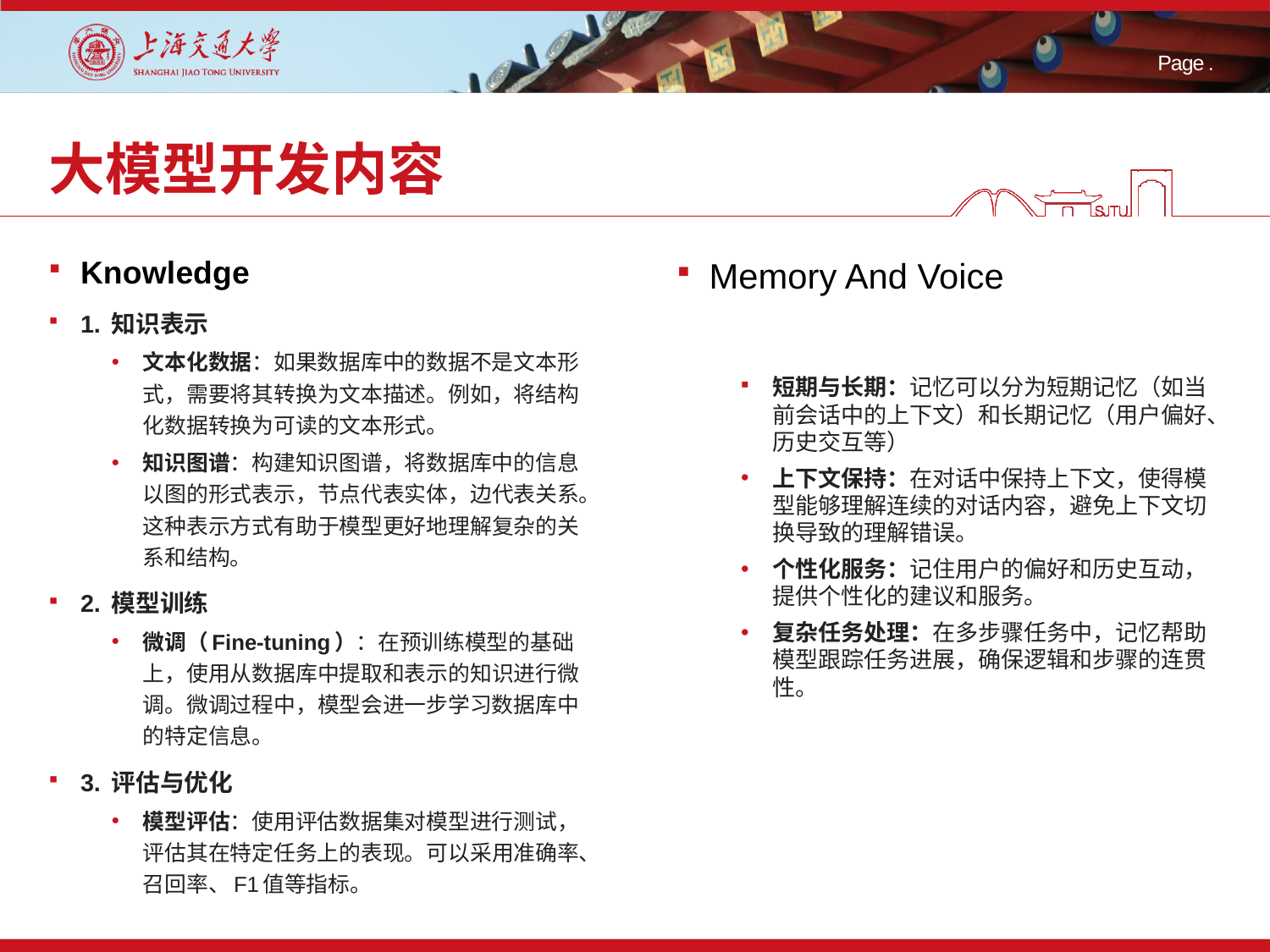

28
# 大模型开发内容
Knowledge
1. 知识表示
文本化数据：如果数据库中的数据不是文本形式，需要将其转换为文本描述。例如，将结构化数据转换为可读的文本形式。
知识图谱：构建知识图谱，将数据库中的信息以图的形式表示，节点代表实体，边代表关系。这种表示方式有助于模型更好地理解复杂的关系和结构。
2. 模型训练
微调（Fine-tuning）：在预训练模型的基础上，使用从数据库中提取和表示的知识进行微调。微调过程中，模型会进一步学习数据库中的特定信息。
3. 评估与优化
模型评估：使用评估数据集对模型进行测试，评估其在特定任务上的表现。可以采用准确率、召回率、F1值等指标。
Memory And Voice

短期与长期：记忆可以分为短期记忆（如当前会话中的上下文）和长期记忆（用户偏好、历史交互等）
上下文保持：在对话中保持上下文，使得模型能够理解连续的对话内容，避免上下文切换导致的理解错误。
个性化服务：记住用户的偏好和历史互动，提供个性化的建议和服务。
复杂任务处理：在多步骤任务中，记忆帮助模型跟踪任务进展，确保逻辑和步骤的连贯性。